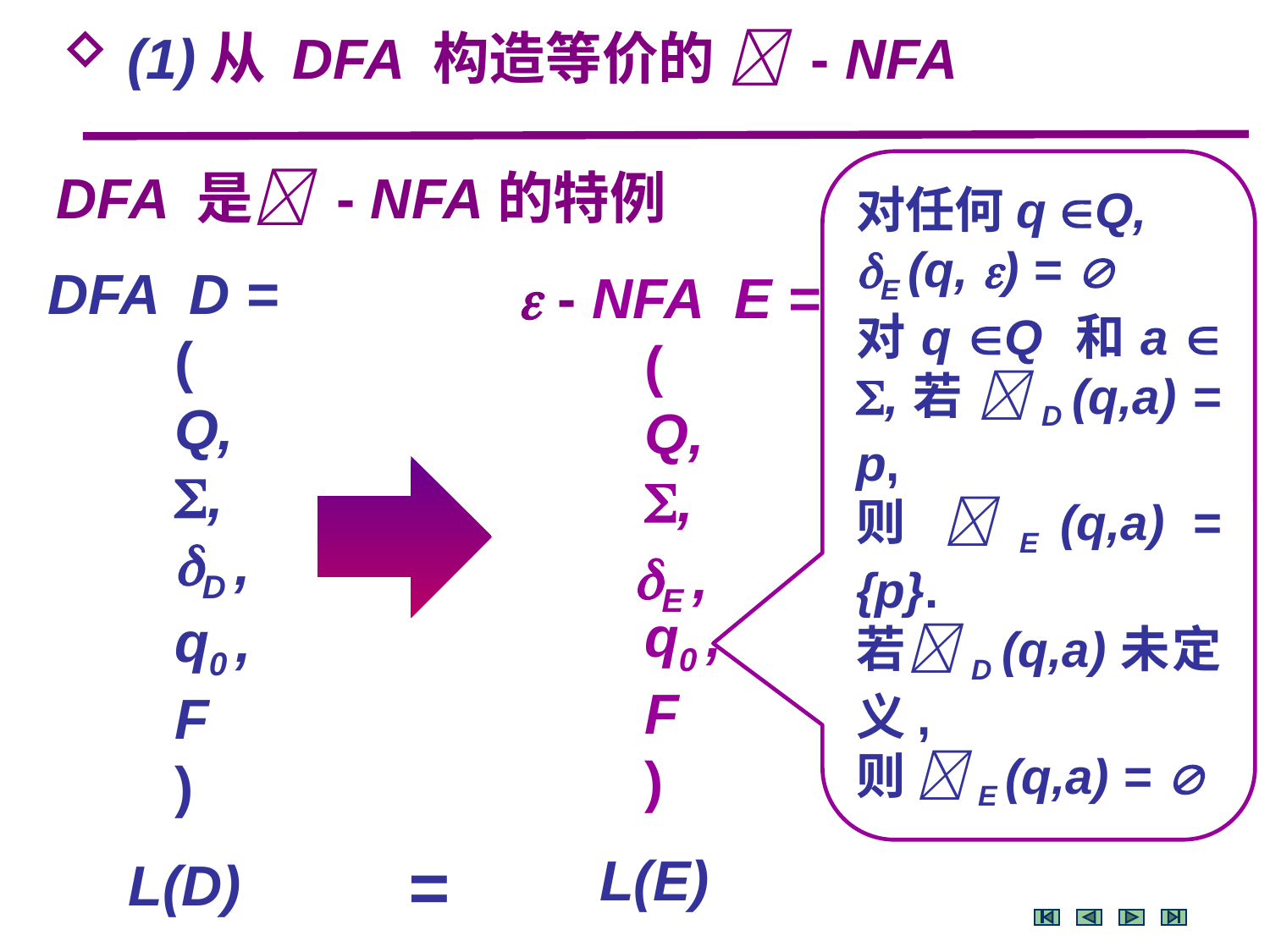

(1)从 DFA 构造等价的 ε - NFA
DFA 是ε - NFA的特例

DFA  D =
	(
	Q,
	Σ,
	δD ,
 	q0 ,
 	F
	)
ε - NFA  E =
	(
	Q,
	Σ,

 	q0 ,
 	F
	)
对任何q ∈Q,
δE (q, ε) = ∅
对q ∈Q 和a ∈ Σ,若 δD (q,a) = p,
则 δE (q,a) = {p}.
若δD (q,a)未定义,
则 δE (q,a) = ∅

δE ,
=
L(E)
L(D)